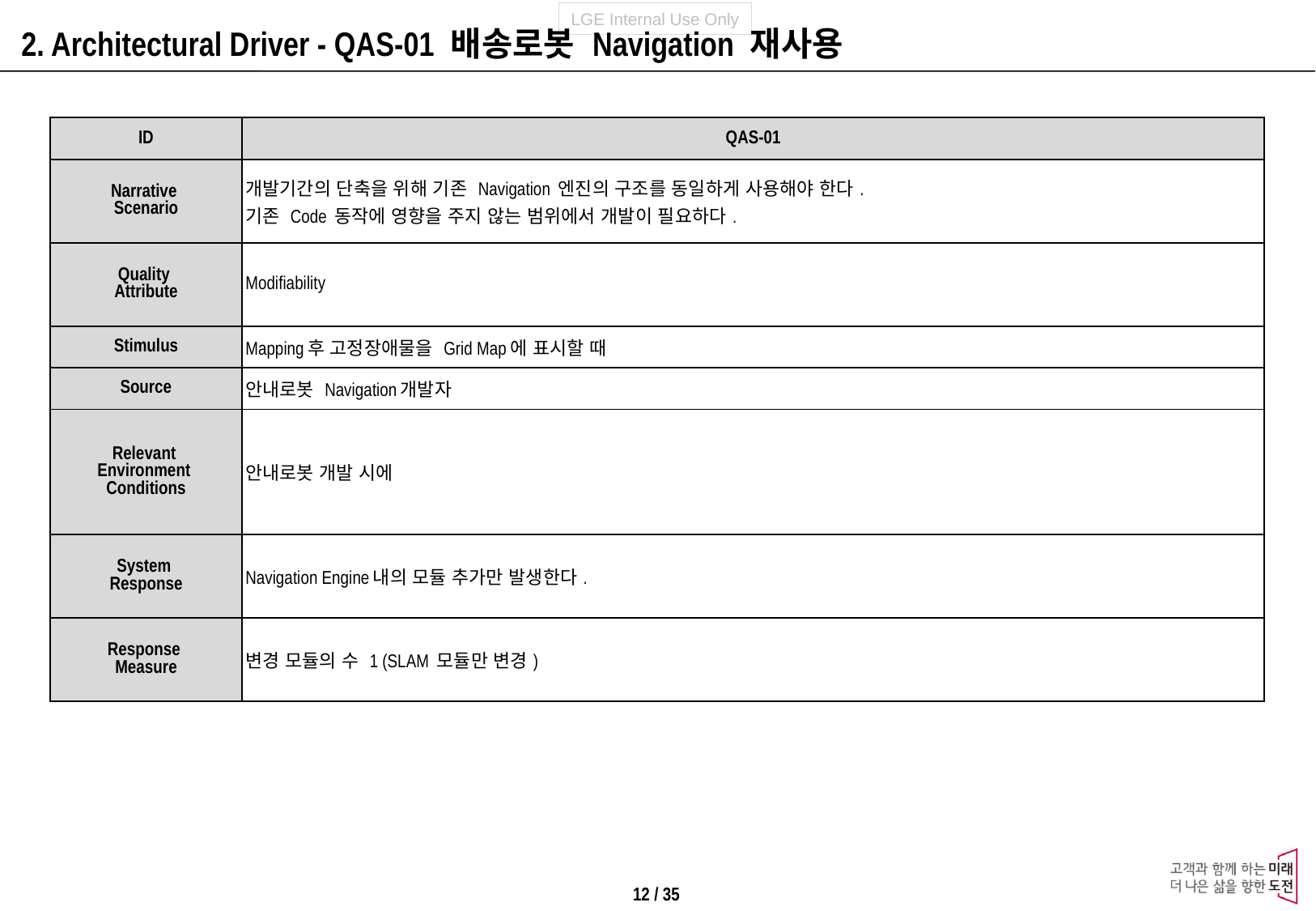

2. Architectural Driver - QAS-01 배송로봇 Navigation 재사용

| ID | QAS-01 |
| --- | --- |
| Narrative Scenario | 개발기간의 단축을 위해 기존 Navigation 엔진의 구조를 동일하게 사용해야 한다. 기존 Code 동작에 영향을 주지 않는 범위에서 개발이 필요하다. |
| Quality Attribute | Modifiability |
| Stimulus | Mapping후 고정장애물을 Grid Map에 표시할 때 |
| Source | 안내로봇 Navigation개발자 |
| Relevant Environment Conditions | 안내로봇 개발 시에 |
| System Response | Navigation Engine내의 모듈 추가만 발생한다. |
| Response Measure | 변경 모듈의 수 1 (SLAM 모듈만 변경) |